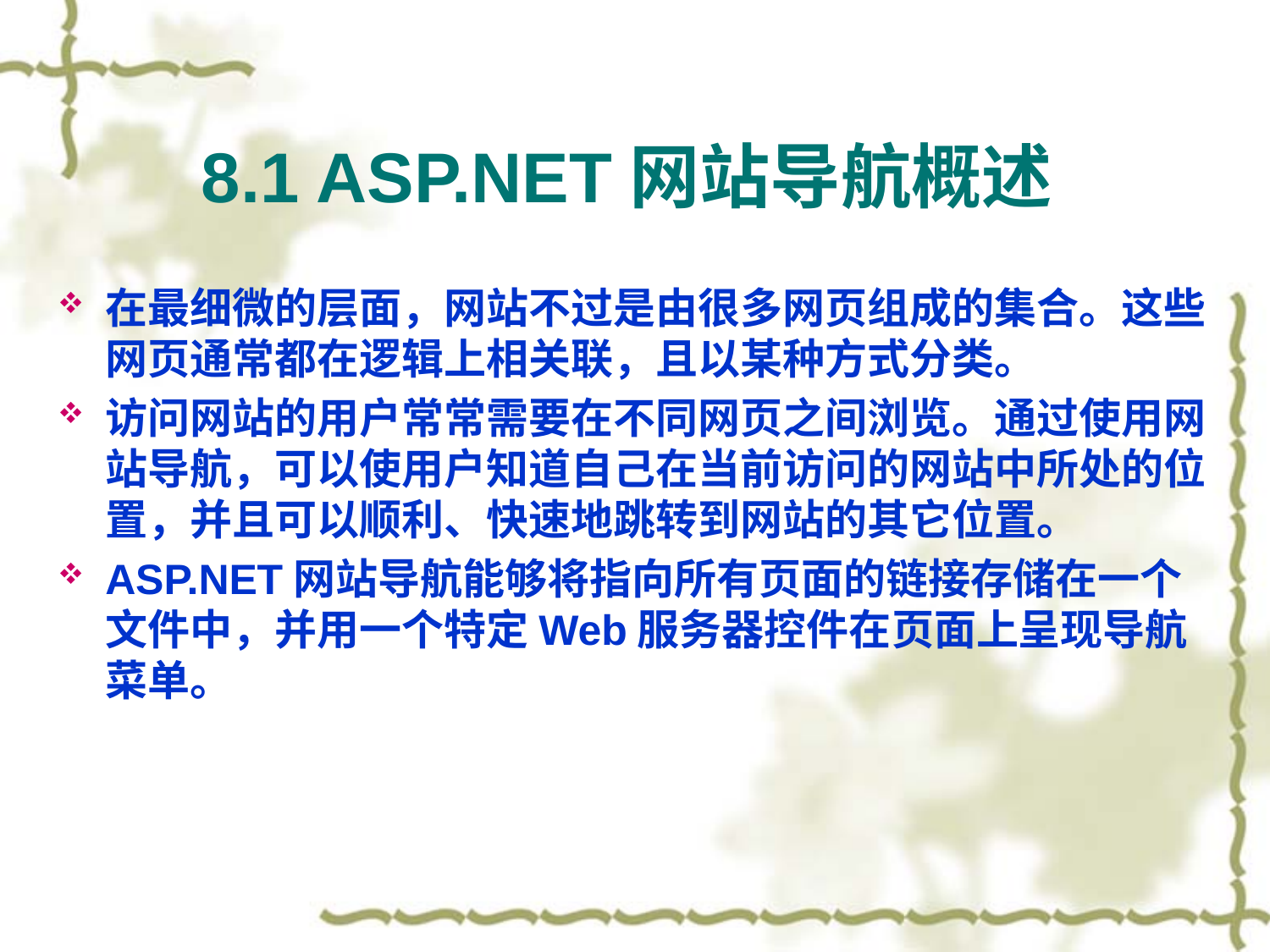

# 8.1 ASP.NET网站导航概述
在最细微的层面，网站不过是由很多网页组成的集合。这些网页通常都在逻辑上相关联，且以某种方式分类。
访问网站的用户常常需要在不同网页之间浏览。通过使用网站导航，可以使用户知道自己在当前访问的网站中所处的位置，并且可以顺利、快速地跳转到网站的其它位置。
ASP.NET网站导航能够将指向所有页面的链接存储在一个文件中，并用一个特定Web服务器控件在页面上呈现导航菜单。